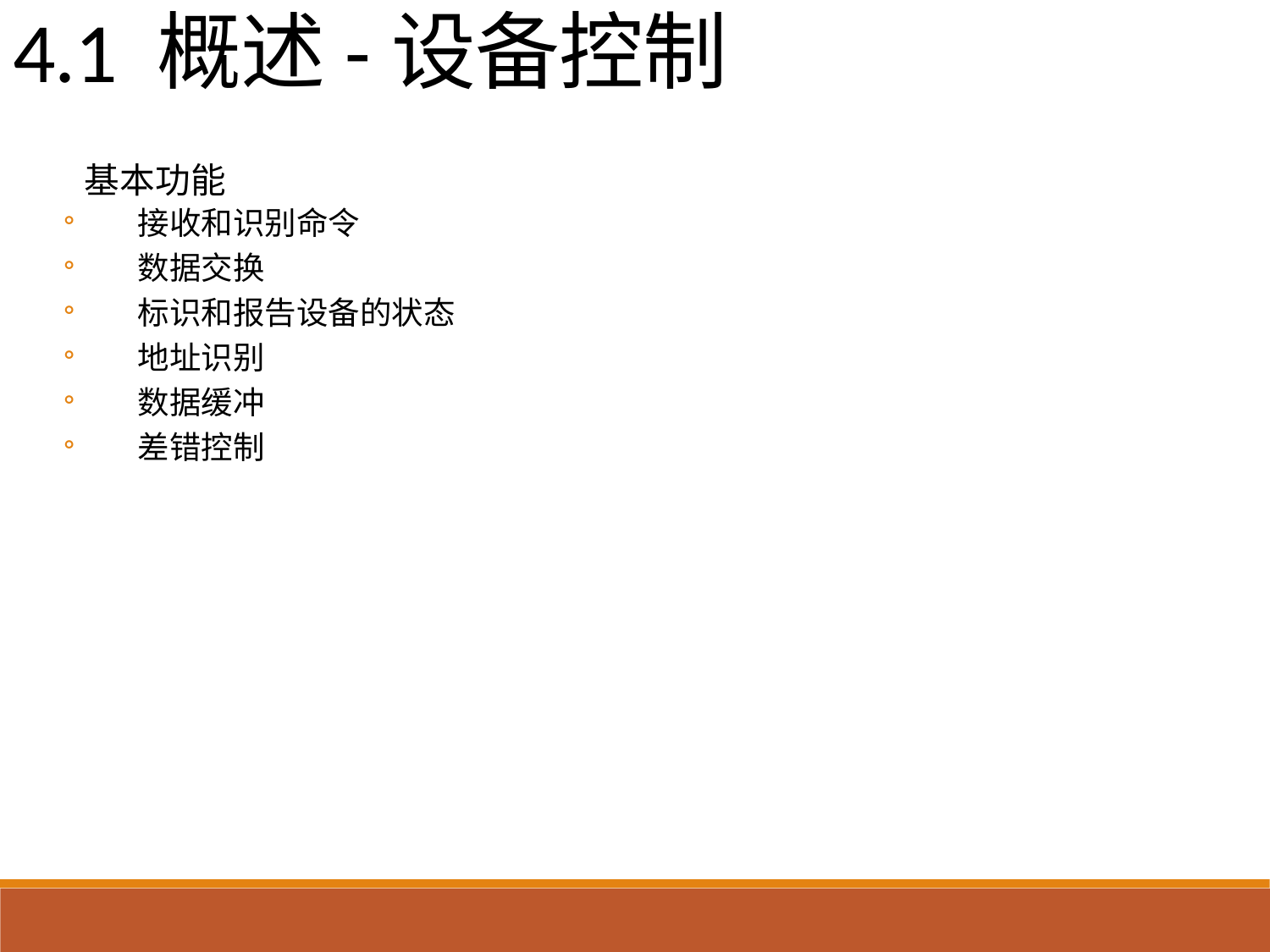

4.1 概述-设备控制
基本功能
接收和识别命令
数据交换
标识和报告设备的状态
地址识别
数据缓冲
差错控制